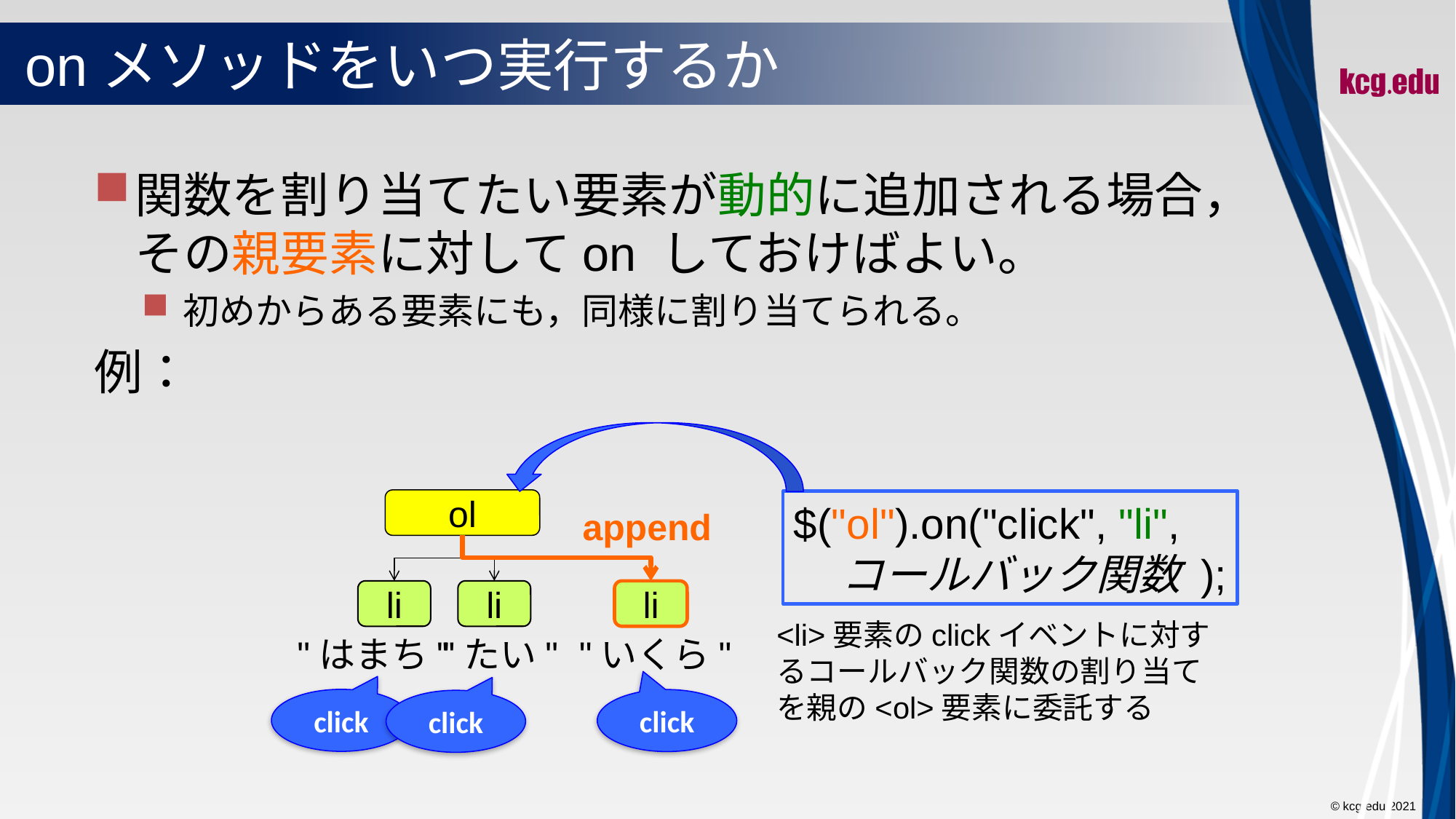

# onメソッドをいつ実行するか
関数を割り当てたい要素が動的に追加される場合，その親要素に対してon しておけばよい。
初めからある要素にも，同様に割り当てられる。
例：

ol
$("ol").on("click", "li",
    コールバック関数 );
<li>要素のclickイベントに対するコールバック関数の割り当てを親の<ol>要素に委託する
append
li
li
li
"いくら"
"たい"
"はまち"
click
click
click